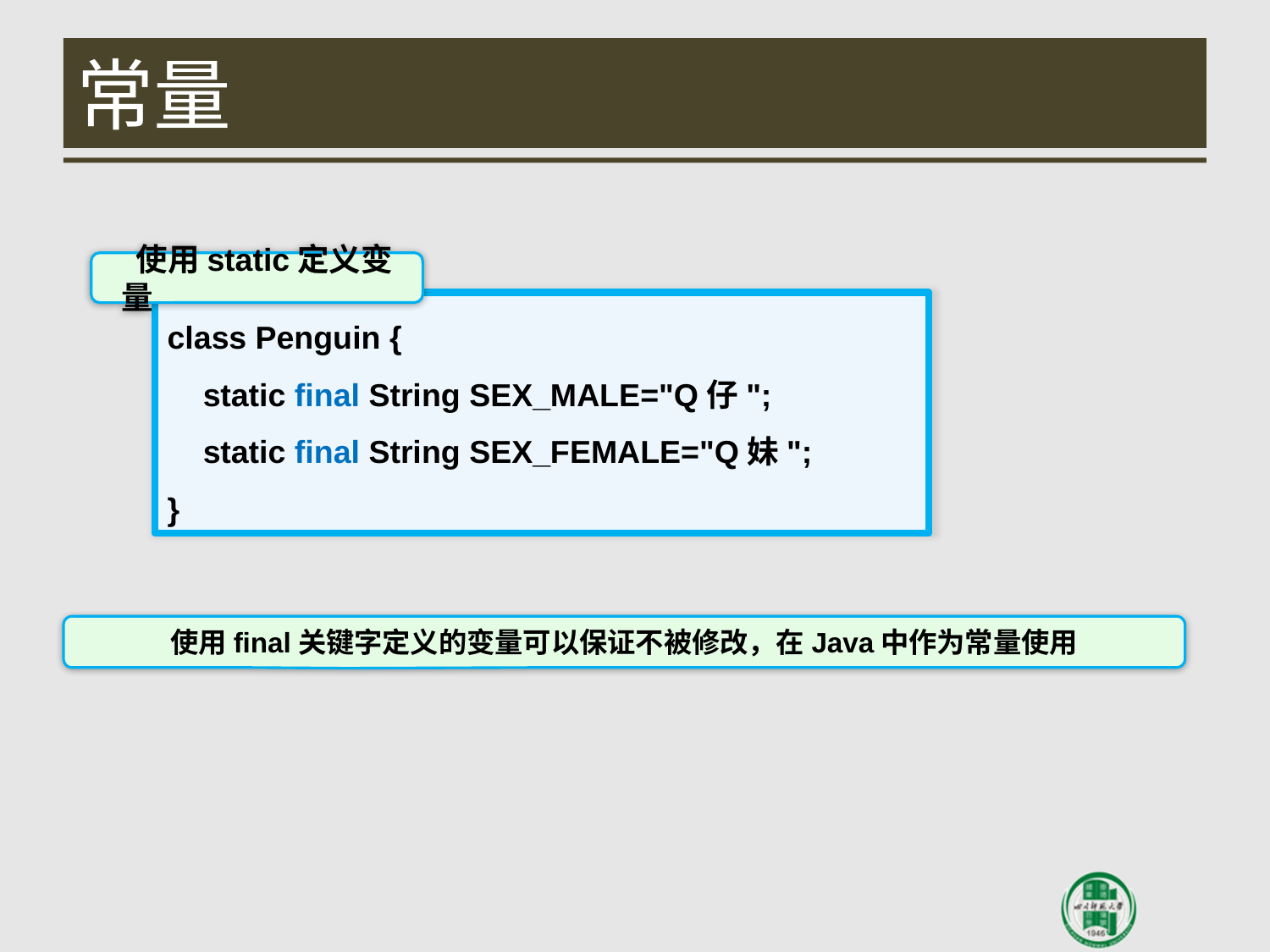

# 常量
 使用static定义变量
class Penguin {
    static final String SEX_MALE="Q仔";
    static final String SEX_FEMALE="Q妹";
}
使用final关键字定义的变量可以保证不被修改，在Java中作为常量使用